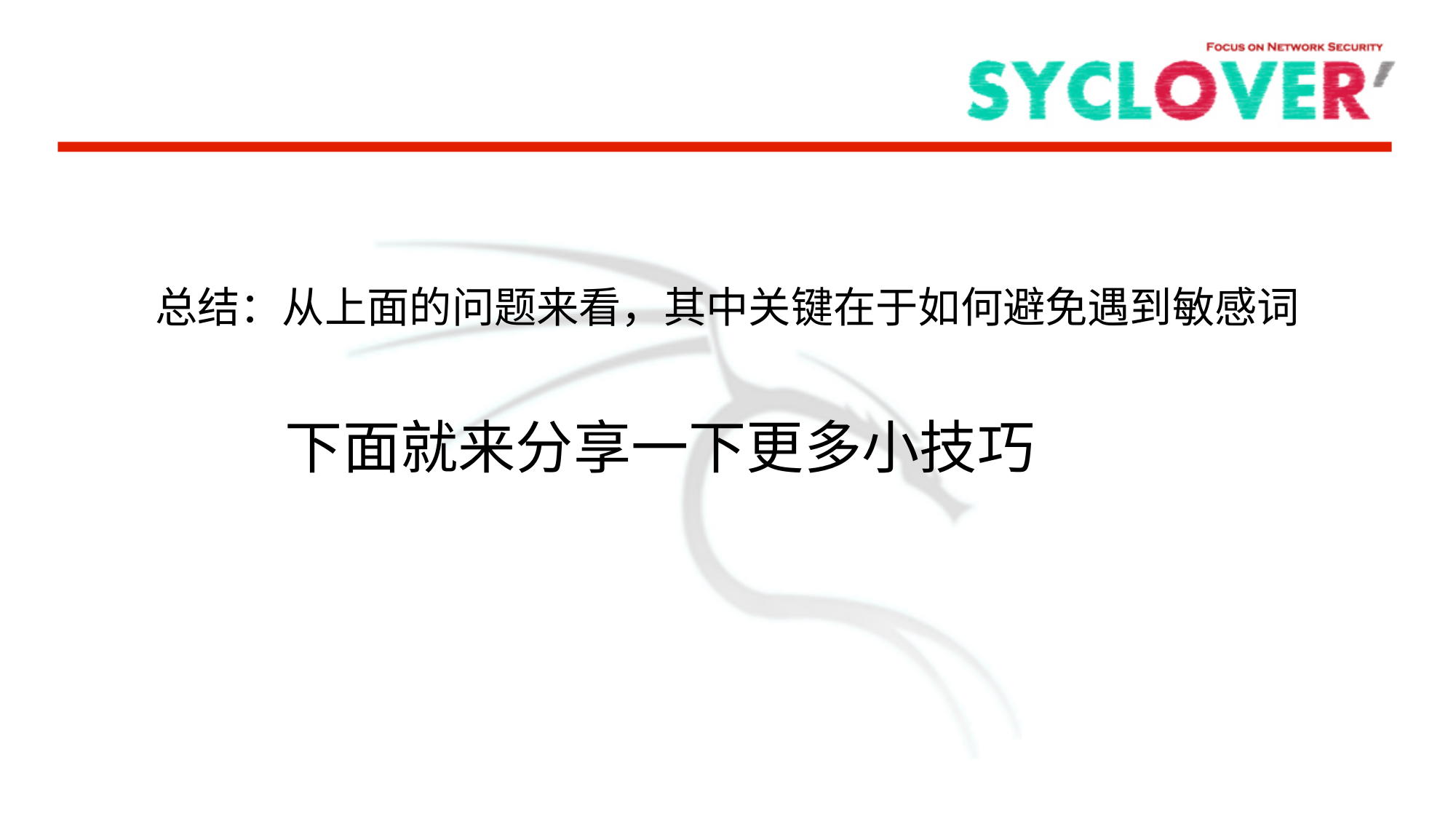

总结：从上面的问题来看，其中关键在于如何避免遇到敏感词
下面就来分享一下更多小技巧